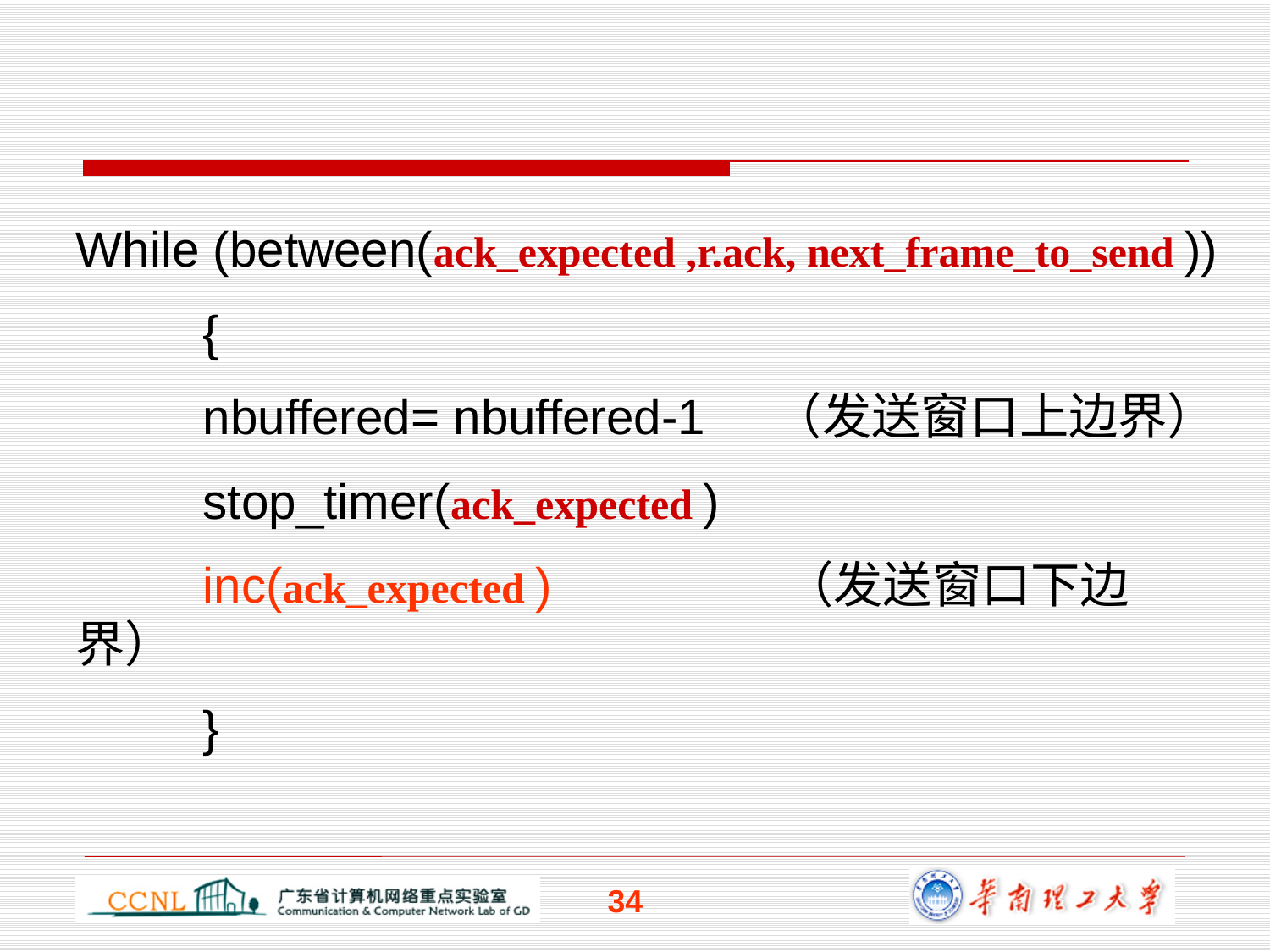

While (between(ack_expected ,r.ack, next_frame_to_send ))
	{
	nbuffered= nbuffered-1    （发送窗口上边界）
	stop_timer(ack_expected )
	inc(ack_expected )                （发送窗口下边界）
	}